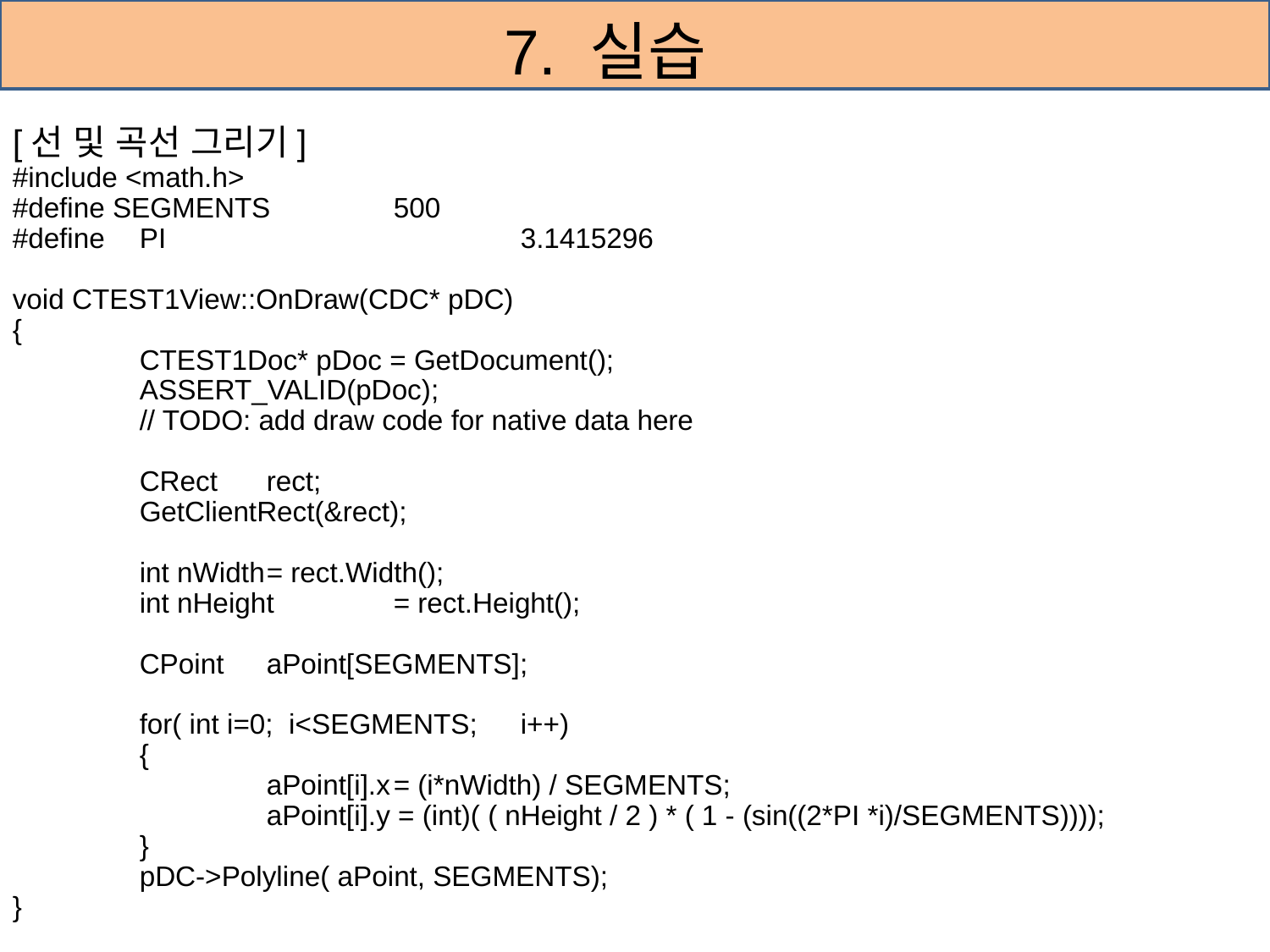

# 7. 실습
[선 및 곡선 그리기]
#include <math.h>
#define SEGMENTS	500
#define	PI			3.1415296

void CTEST1View::OnDraw(CDC* pDC)
{
	CTEST1Doc* pDoc = GetDocument();
	ASSERT_VALID(pDoc);
	// TODO: add draw code for native data here

	CRect	rect;
	GetClientRect(&rect);

	int nWidth	= rect.Width();
	int nHeight	= rect.Height();

	CPoint	aPoint[SEGMENTS];

	for( int i=0;  i<SEGMENTS;	i++)
	{
		aPoint[i].x	= (i*nWidth) / SEGMENTS;
		aPoint[i].y = (int)( ( nHeight / 2 ) * ( 1 - (sin((2*PI *i)/SEGMENTS))));
	}
	pDC->Polyline( aPoint, SEGMENTS);
}